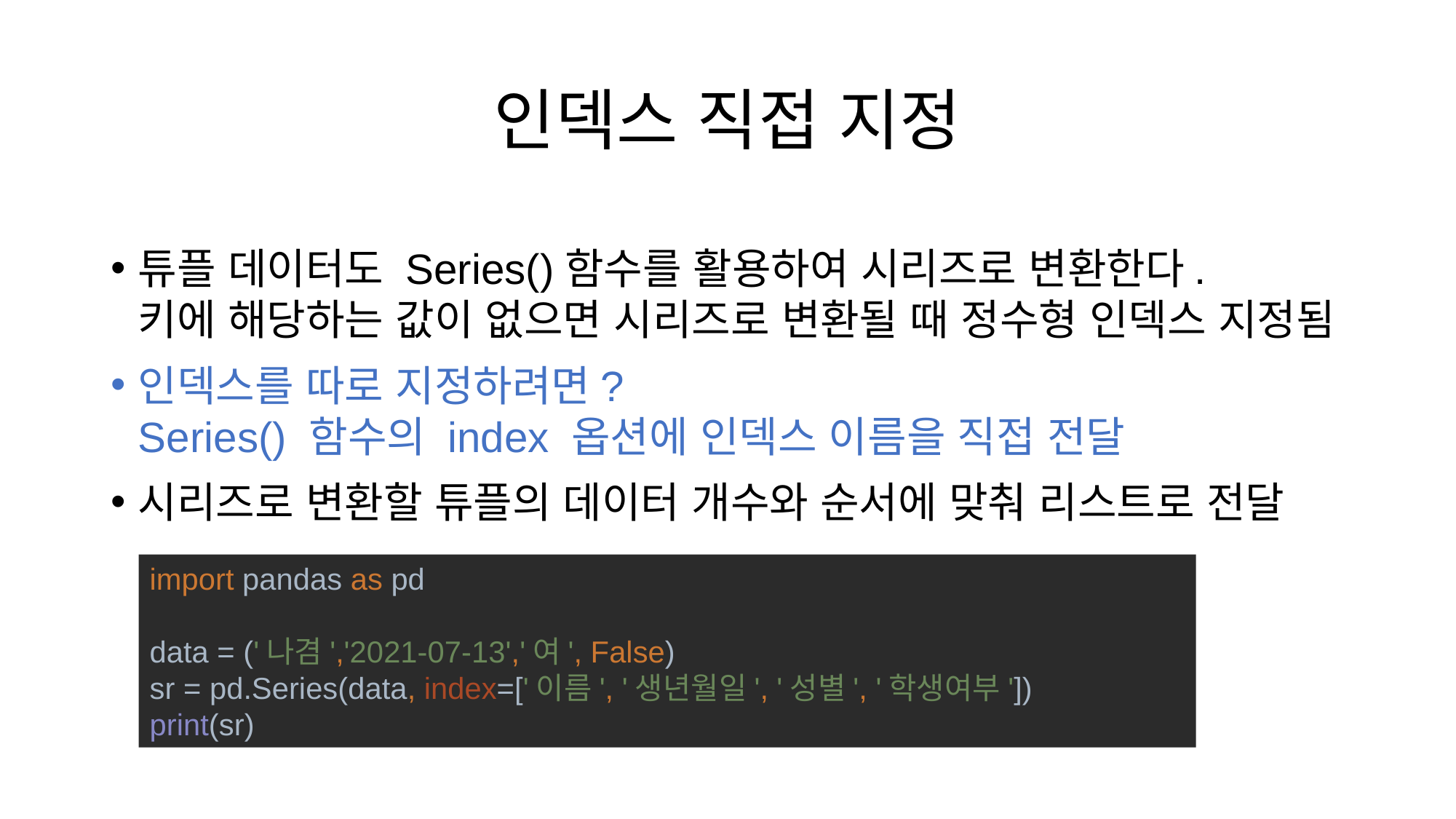

# 인덱스 직접 지정
튜플 데이터도 Series()함수를 활용하여 시리즈로 변환한다.
키에 해당하는 값이 없으면 시리즈로 변환될 때 정수형 인덱스 지정됨
인덱스를 따로 지정하려면?
Series() 함수의 index 옵션에 인덱스 이름을 직접 전달
시리즈로 변환할 튜플의 데이터 개수와 순서에 맞춰 리스트로 전달
import pandas as pd
data = ('나겸','2021-07-13','여', False)
sr = pd.Series(data, index=['이름', '생년월일', '성별', '학생여부'])
print(sr)